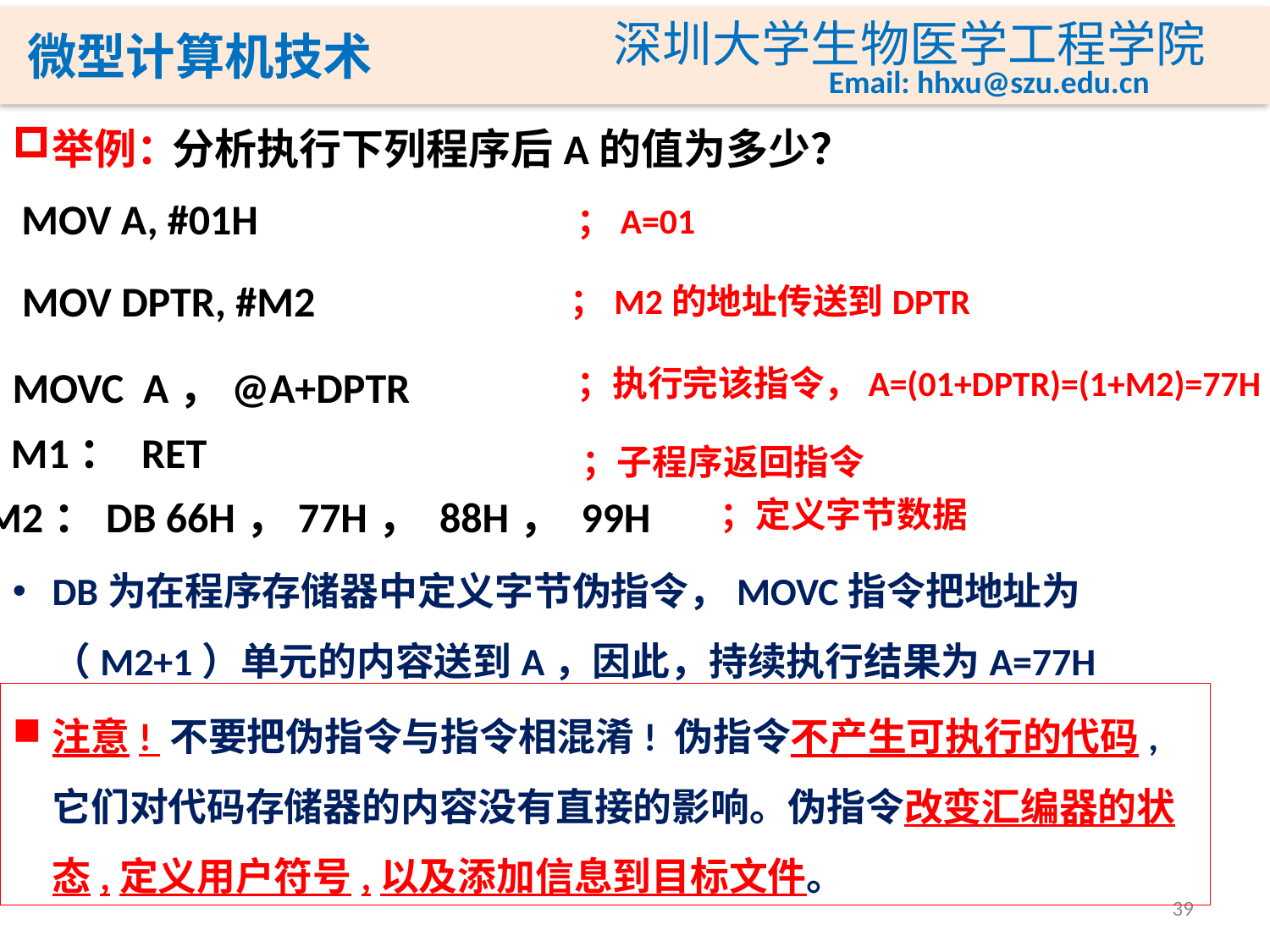

举例：
分析执行下列程序后A的值为多少？
MOV A, #01H
；A=01
MOV DPTR, #M2
；M2的地址传送到DPTR
MOVC  A，@A+DPTR
；执行完该指令，A=(01+DPTR)=(1+M2)=77H
M1： RET
；子程序返回指令
M2：DB 66H，77H， 88H， 99H
；定义字节数据
DB为在程序存储器中定义字节伪指令，MOVC指令把地址为（M2+1）单元的内容送到A，因此，持续执行结果为A=77H
注意! 不要把伪指令与指令相混淆! 伪指令不产生可执行的代码, 它们对代码存储器的内容没有直接的影响。伪指令改变汇编器的状态,定义用户符号,以及添加信息到目标文件。
39